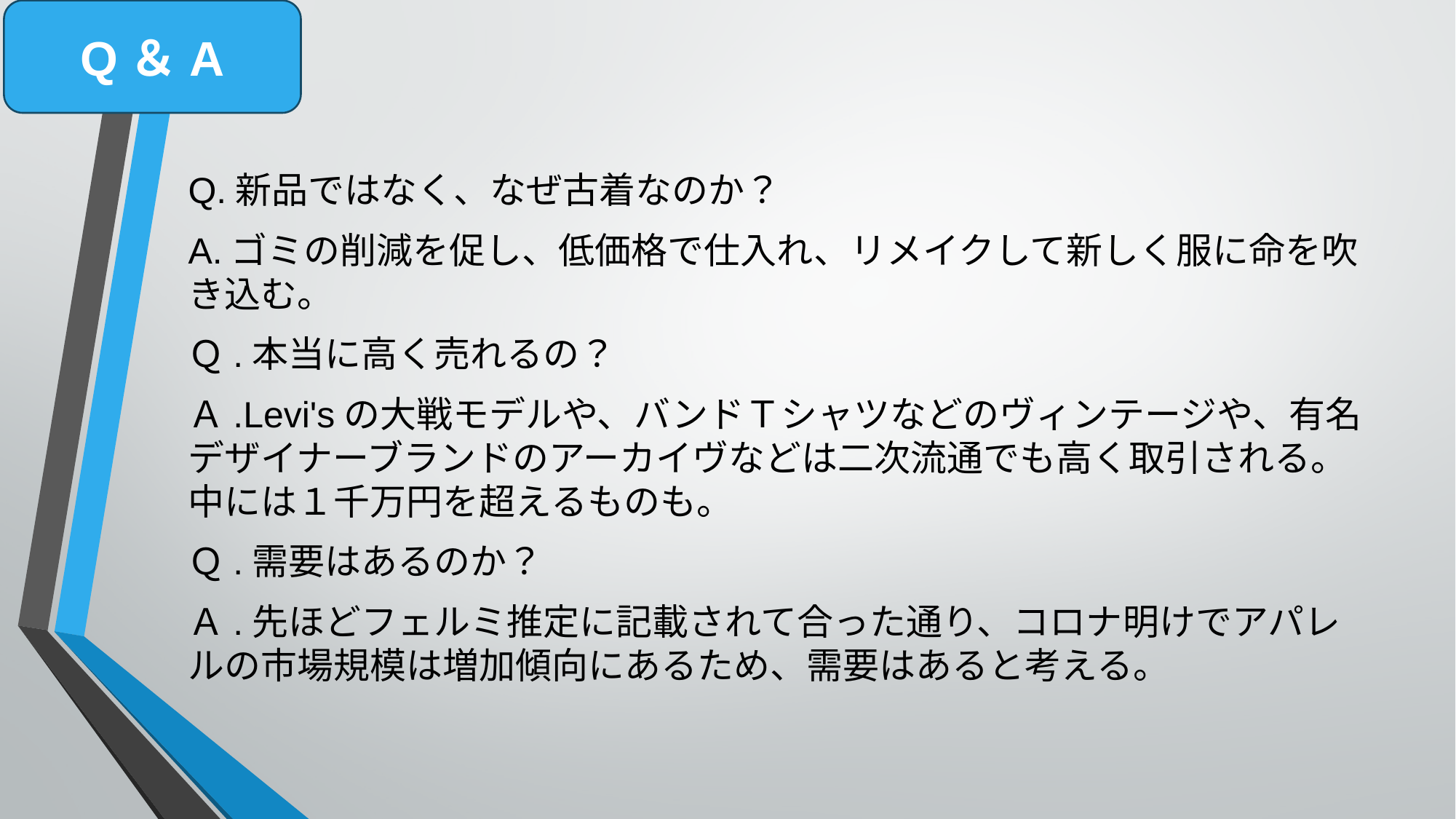

Q＆A
Q.新品ではなく、なぜ古着なのか？
A.ゴミの削減を促し、低価格で仕入れ、リメイクして新しく服に命を吹き込む。
Ｑ.本当に高く売れるの？
Ａ.Levi'sの大戦モデルや、バンドＴシャツなどのヴィンテージや、有名デザイナーブランドのアーカイヴなどは二次流通でも高く取引される。中には１千万円を超えるものも。
Ｑ.需要はあるのか？
Ａ.先ほどフェルミ推定に記載されて合った通り、コロナ明けでアパレルの市場規模は増加傾向にあるため、需要はあると考える。